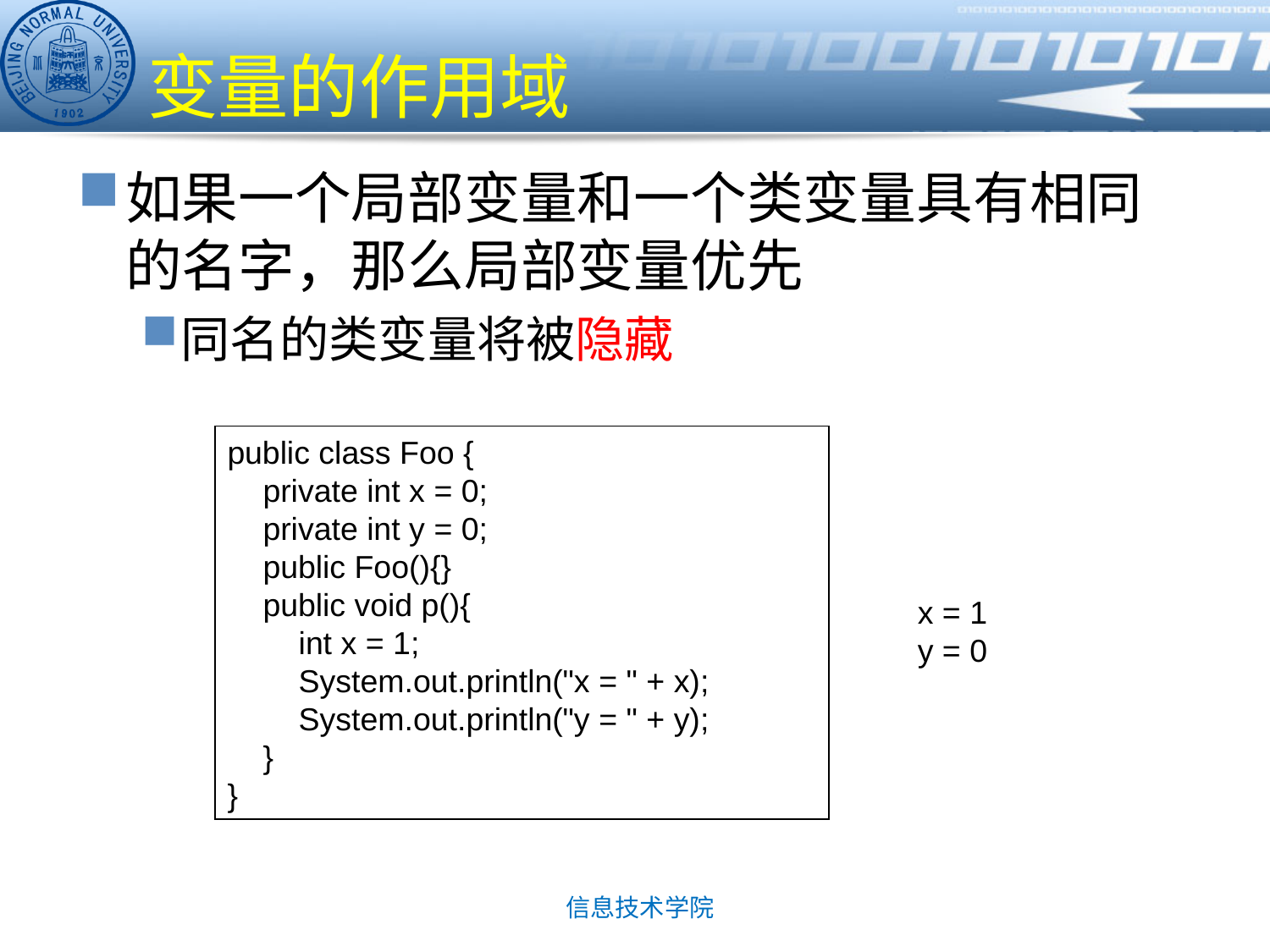

# 变量的作用域
如果一个局部变量和一个类变量具有相同的名字，那么局部变量优先
同名的类变量将被隐藏
public class Foo {
    private int x = 0;
    private int y = 0;
    public Foo(){}
    public void p(){
        int x = 1;
        System.out.println("x = " + x);
        System.out.println("y = " + y);
    }
}
x = 1
y = 0
37